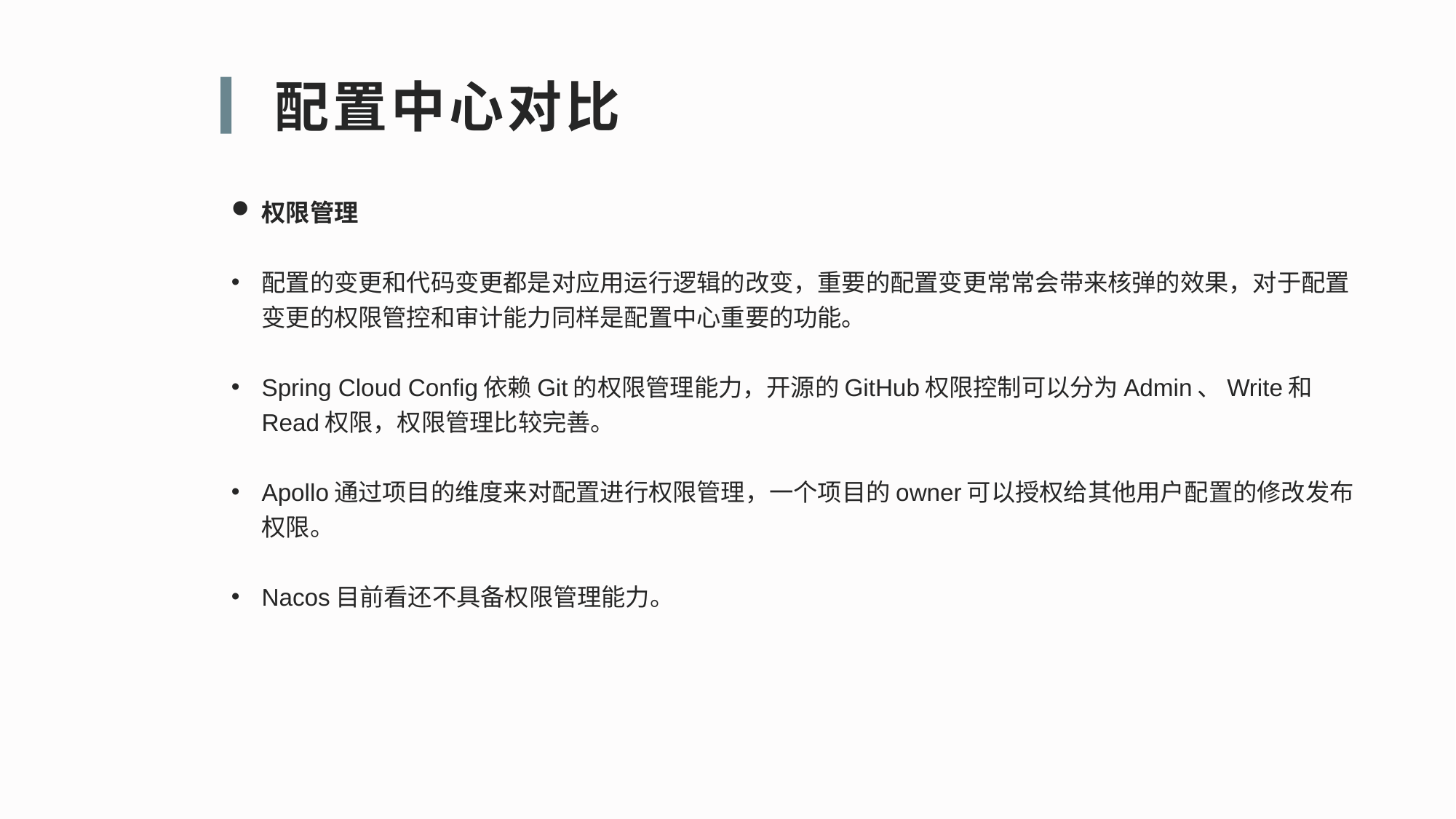

配置中心对比

权限管理

配置的变更和代码变更都是对应用运行逻辑的改变，重要的配置变更常常会带来核弹的效果，对于配置变更的权限管控和审计能力同样是配置中心重要的功能。

Spring Cloud Config依赖Git的权限管理能力，开源的GitHub权限控制可以分为Admin、Write和Read权限，权限管理比较完善。

Apollo通过项目的维度来对配置进行权限管理，一个项目的owner可以授权给其他用户配置的修改发布权限。

Nacos目前看还不具备权限管理能力。